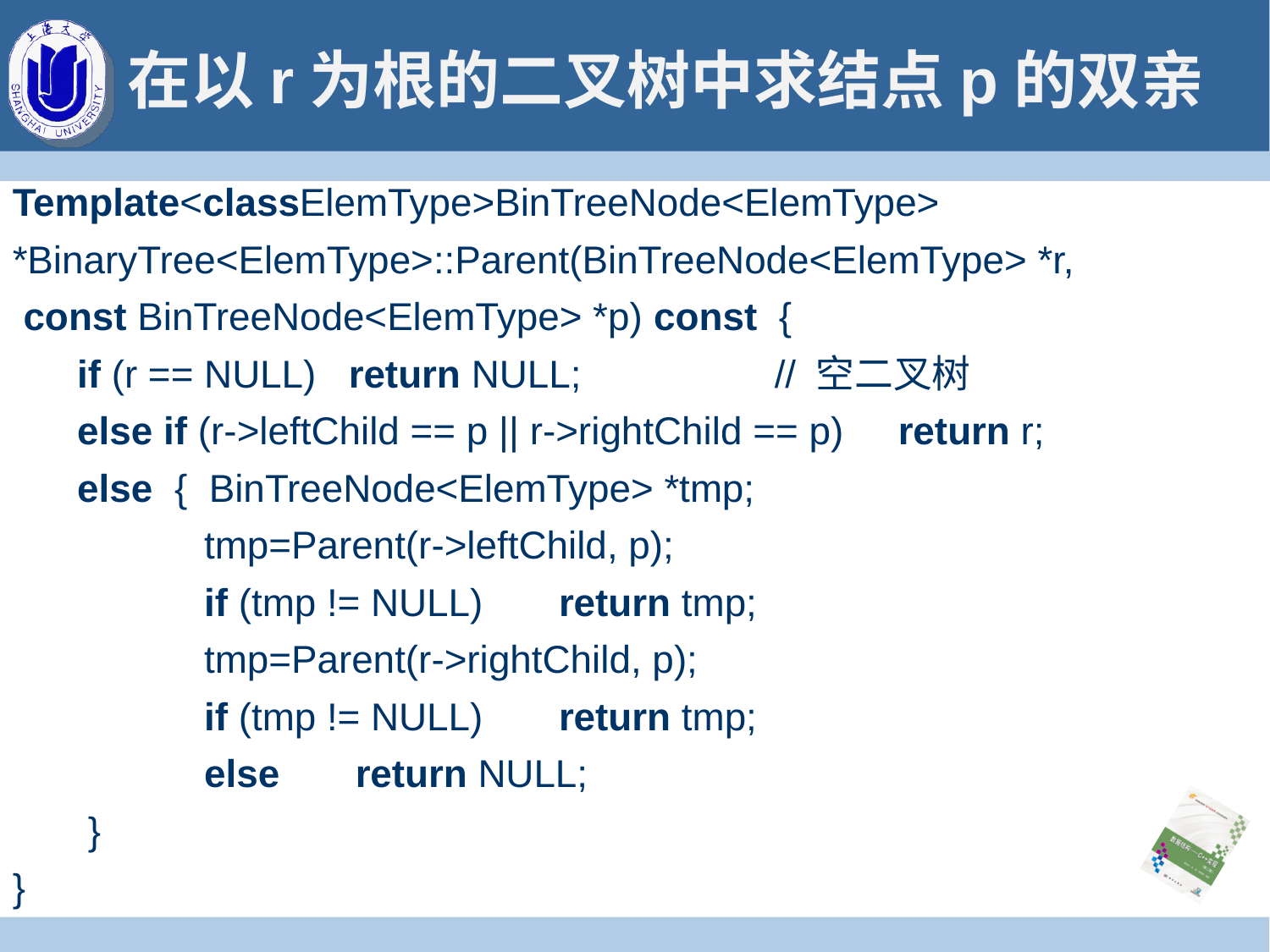

# 在以r为根的二叉树中求结点p的双亲
Template<classElemType>BinTreeNode<ElemType>
*BinaryTree<ElemType>::Parent(BinTreeNode<ElemType> *r,
 const BinTreeNode<ElemType> *p) const  {
      if (r == NULL)   return NULL;		// 空二叉树
      else if (r->leftChild == p || r->rightChild == p)     return r;
      else  {  BinTreeNode<ElemType> *tmp;
	      tmp=Parent(r->leftChild, p);
	      if (tmp != NULL)       return tmp;
	      tmp=Parent(r->rightChild, p);
	      if (tmp != NULL)       return tmp;
	      else       return NULL;
       }
}